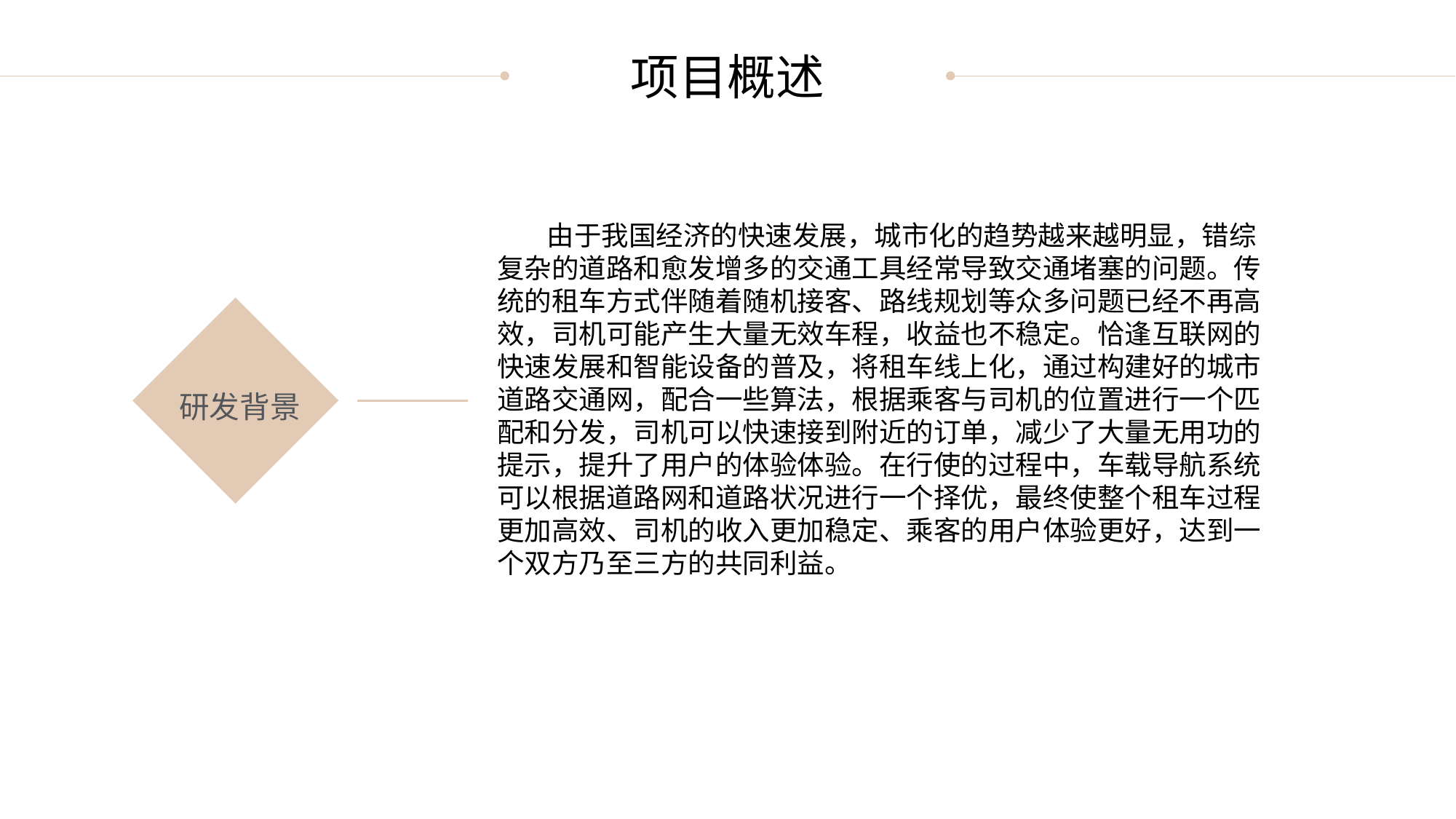

项目概述
       由于我国经济的快速发展，城市化的趋势越来越明显，错综复杂的道路和愈发增多的交通工具经常导致交通堵塞的问题。传统的租车方式伴随着随机接客、路线规划等众多问题已经不再高效，司机可能产生大量无效车程，收益也不稳定。恰逢互联网的快速发展和智能设备的普及，将租车线上化，通过构建好的城市道路交通网，配合一些算法，根据乘客与司机的位置进行一个匹配和分发，司机可以快速接到附近的订单，减少了大量无用功的提示，提升了用户的体验体验。在行使的过程中，车载导航系统可以根据道路网和道路状况进行一个择优，最终使整个租车过程更加高效、司机的收入更加稳定、乘客的用户体验更好，达到一个双方乃至三方的共同利益。

研发背景